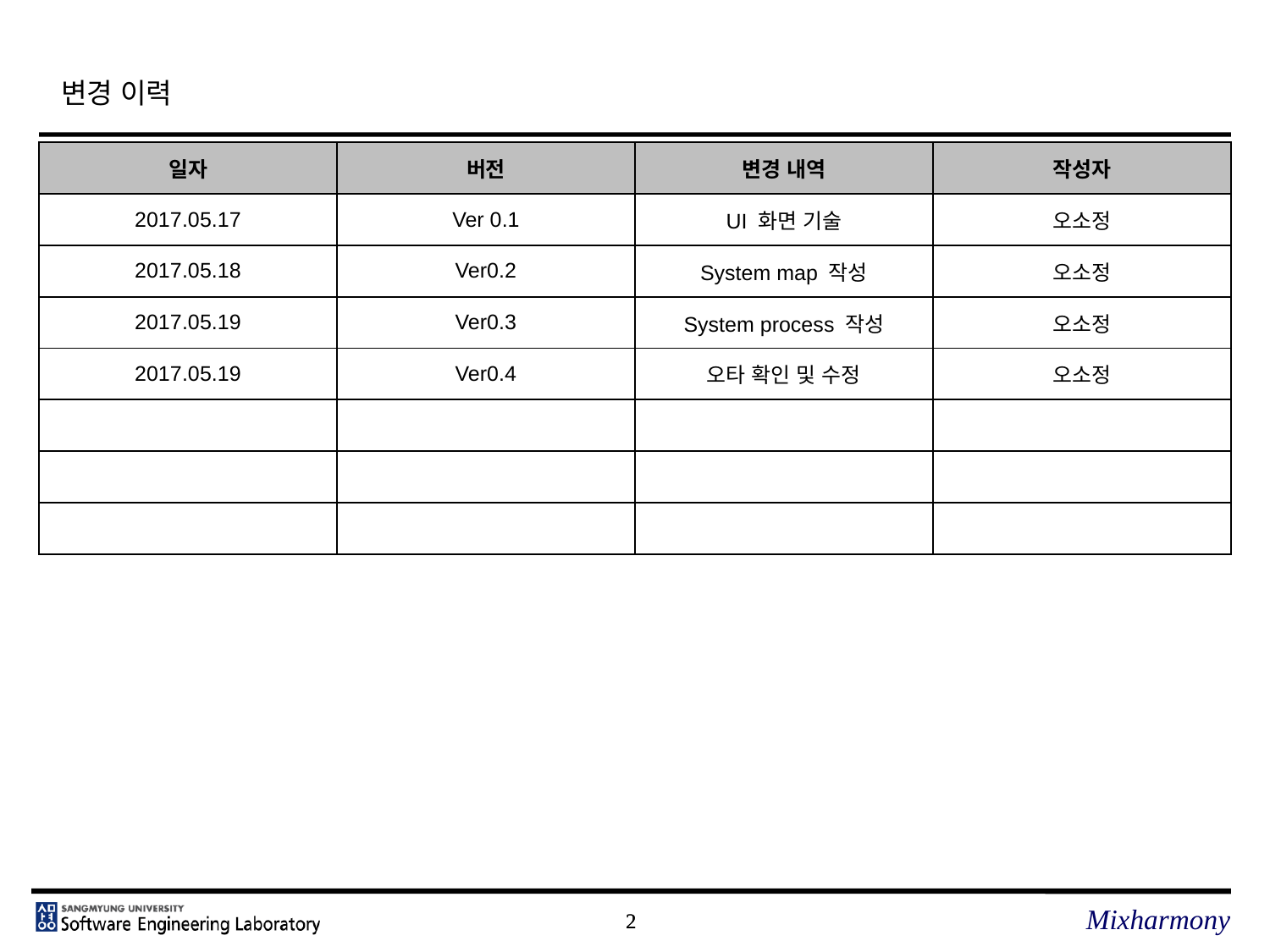

# 변경 이력
| 일자 | 버전 | 변경 내역 | 작성자 |
| --- | --- | --- | --- |
| 2017.05.17 | Ver 0.1 | UI 화면 기술 | 오소정 |
| 2017.05.18 | Ver0.2 | System map 작성 | 오소정 |
| 2017.05.19 | Ver0.3 | System process 작성 | 오소정 |
| 2017.05.19 | Ver0.4 | 오타 확인 및 수정 | 오소정 |
|  |  |  |  |
|  |  |  |  |
|  |  |  |  |
Mixharmony